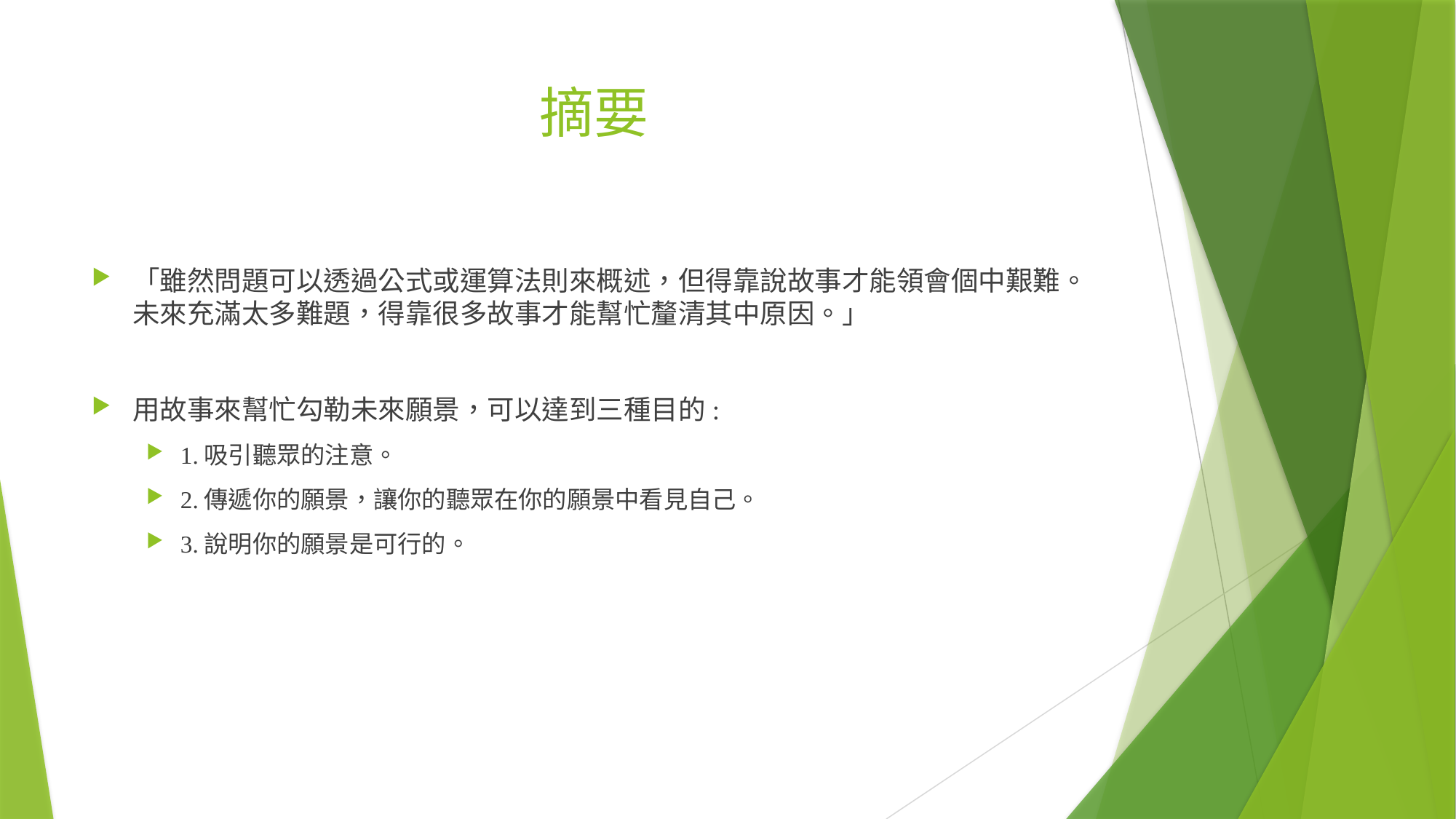

# 摘要
「雖然問題可以透過公式或運算法則來概述，但得靠說故事才能領會個中艱難。未來充滿太多難題，得靠很多故事才能幫忙釐清其中原因。」

用故事來幫忙勾勒未來願景，可以達到三種目的:
1.吸引聽眾的注意。
2.傳遞你的願景，讓你的聽眾在你的願景中看見自己。
3.說明你的願景是可行的。